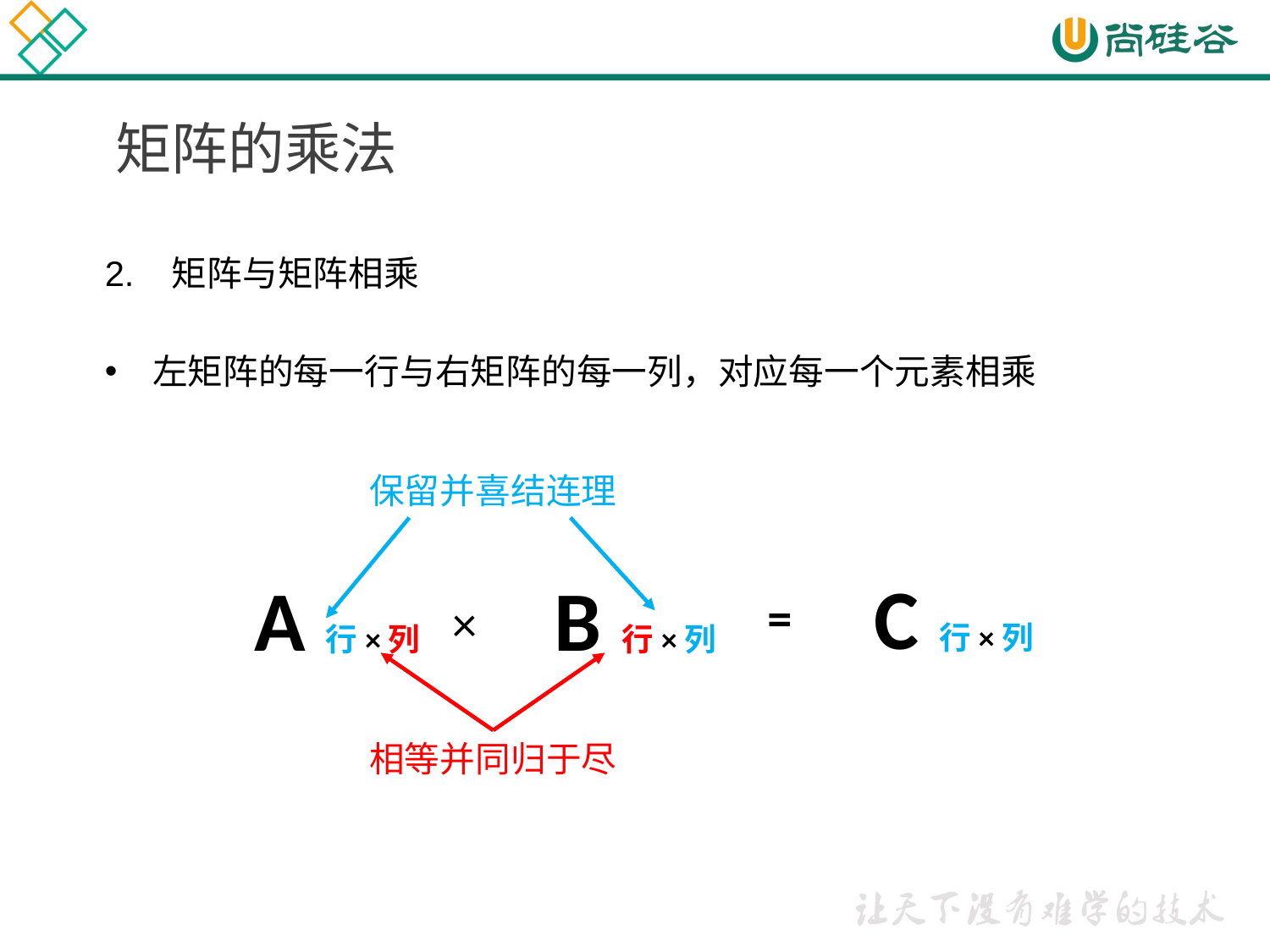

# 矩阵的乘法
2.   矩阵与矩阵相乘

左矩阵的每一行与右矩阵的每一列，对应每一个元素相乘
保留并喜结连理
    C行×列
    B行×列
    A行×列
=
×
相等并同归于尽